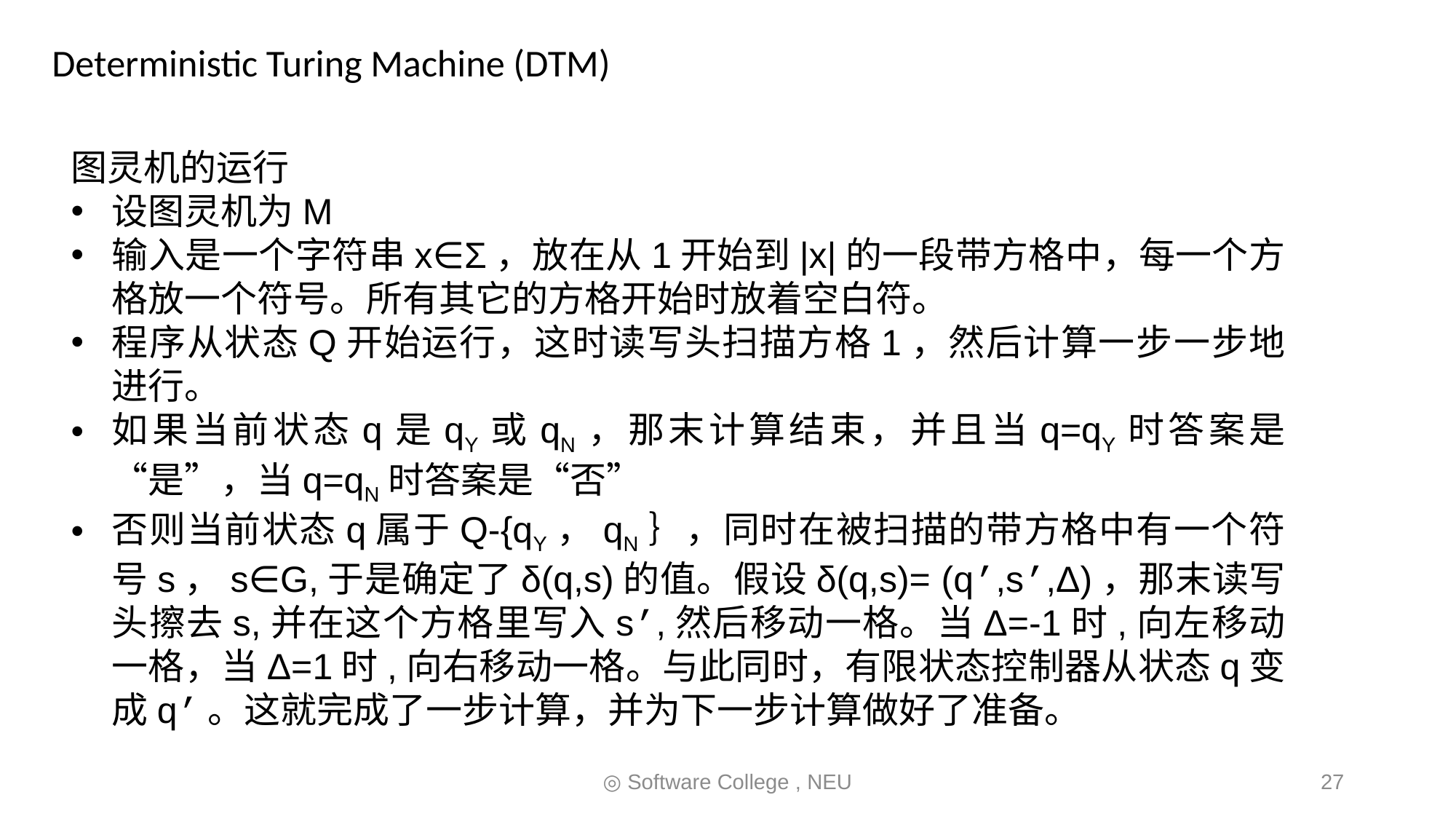

Deterministic Turing Machine (DTM)
图灵机的运行
设图灵机为M
输入是一个字符串x∈Σ，放在从1开始到|x|的一段带方格中，每一个方格放一个符号。所有其它的方格开始时放着空白符。
程序从状态Q开始运行，这时读写头扫描方格1，然后计算一步一步地进行。
如果当前状态q是qY或qN，那末计算结束，并且当q=qY时答案是“是”，当q=qN时答案是“否”
否则当前状态q属于Q-{qY，qN｝，同时在被扫描的带方格中有一个符号s，s∈G,于是确定了δ(q,s)的值。假设δ(q,s)= (q’,s’,Δ)，那末读写头擦去s,并在这个方格里写入s’,然后移动一格。当Δ=-1时,向左移动一格，当Δ=1时,向右移动一格。与此同时，有限状态控制器从状态q变成q’。这就完成了一步计算，并为下一步计算做好了准备。
◎ Software College , NEU
27